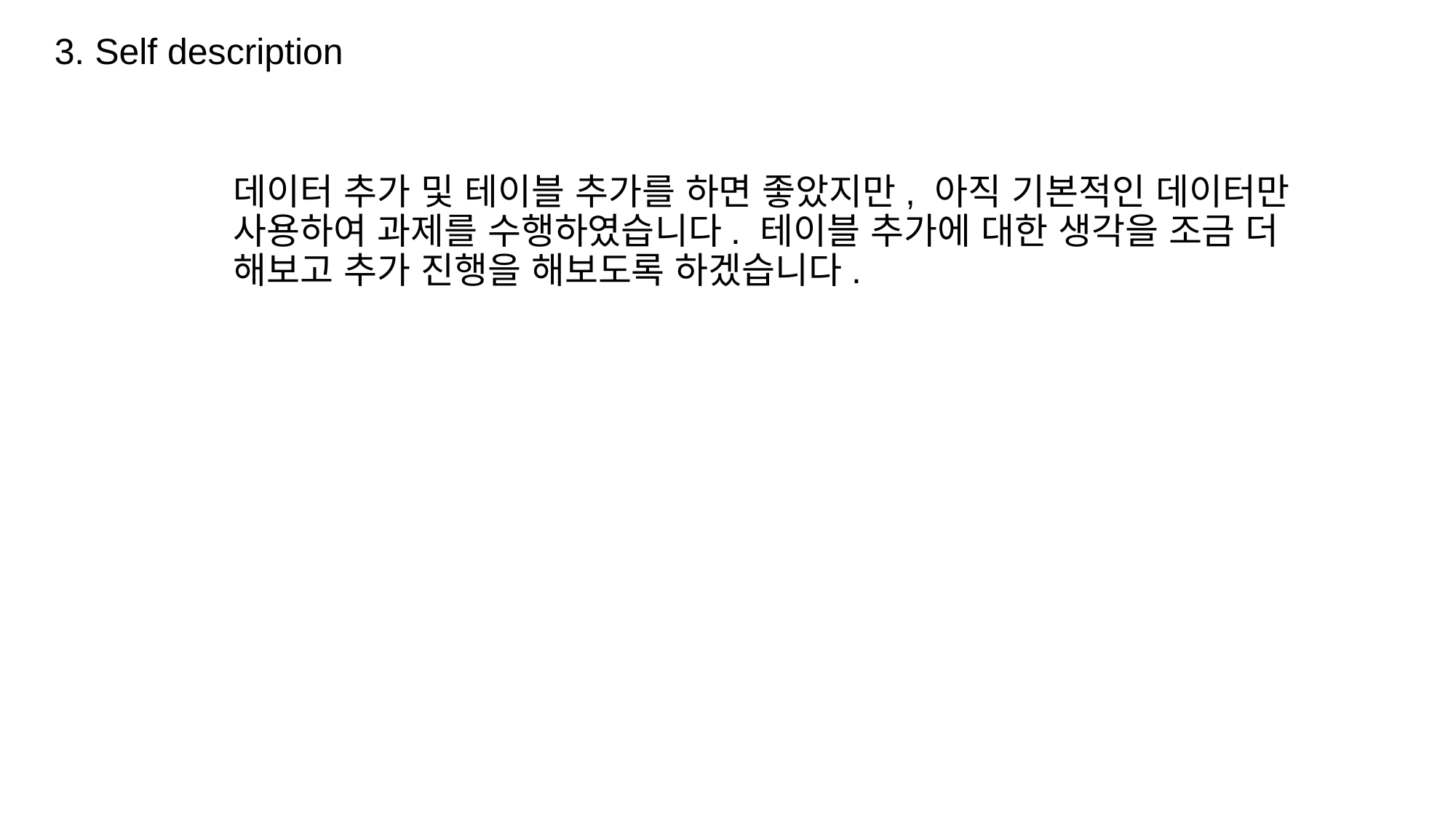

3. Self description
데이터 추가 및 테이블 추가를 하면 좋았지만, 아직 기본적인 데이터만 사용하여 과제를 수행하였습니다. 테이블 추가에 대한 생각을 조금 더 해보고 추가 진행을 해보도록 하겠습니다.